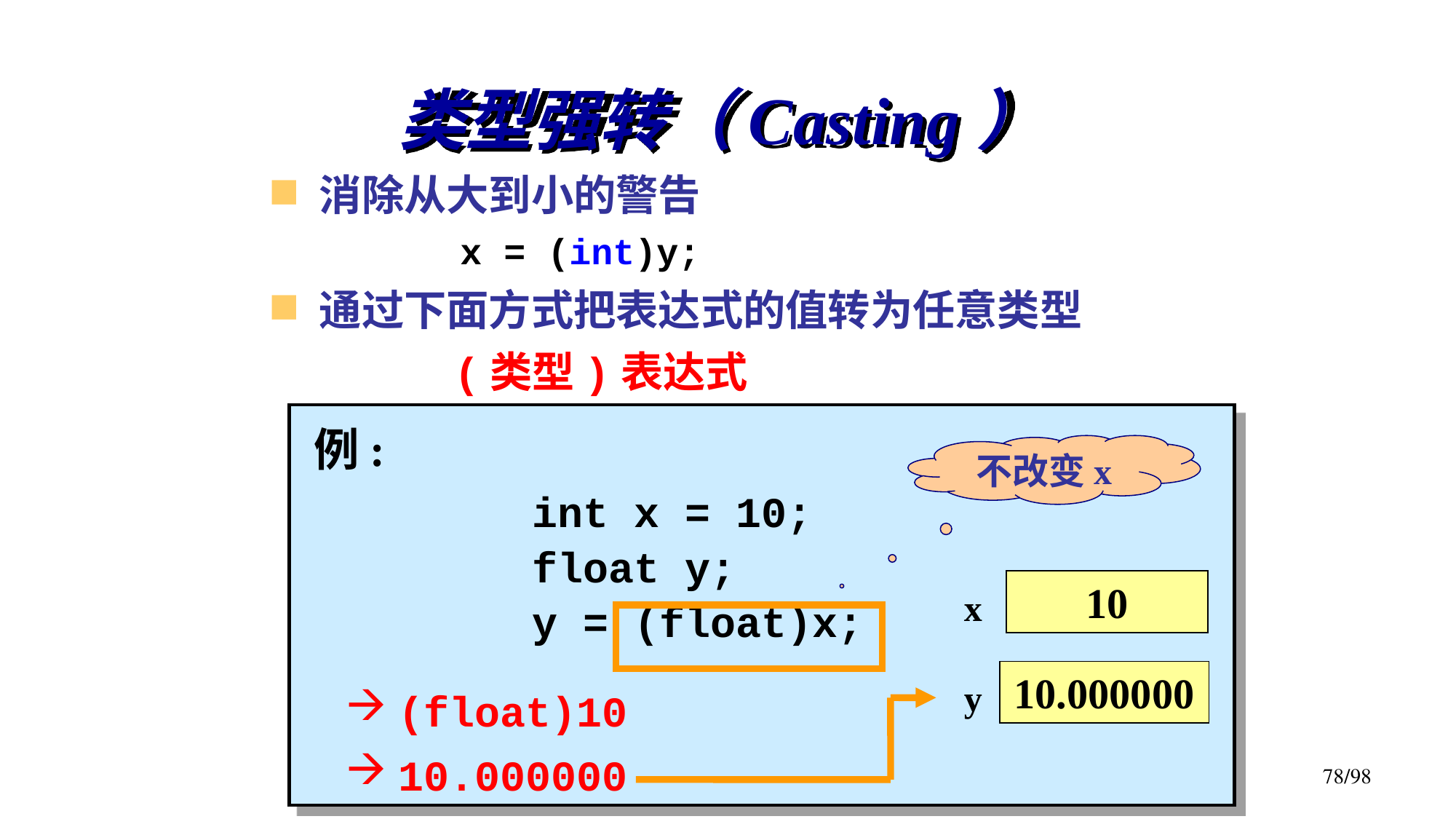

类型强转（Casting）
消除从大到小的警告
　　　x = (int)y;
通过下面方式把表达式的值转为任意类型
　　　　(类型)表达式
例:
 		int x = 10;
		float y;
		y = (float)x;
不改变x
10
x

10.000000

??
y
 (float)10
 10.000000